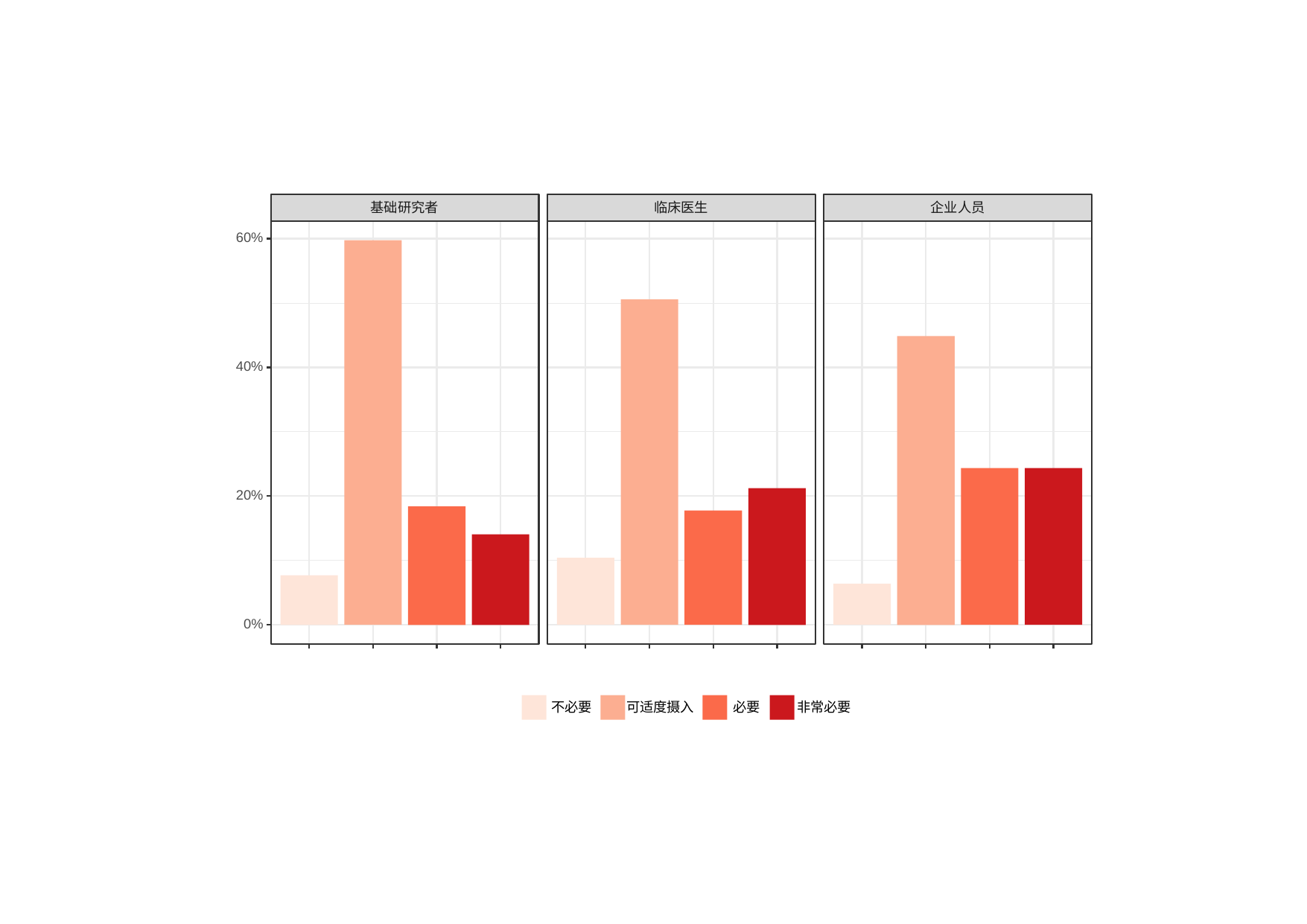

基础研究者
临床医生
企业人员

60%

40%

20%

0%

不必要
可适度摄入
必要
非常必要